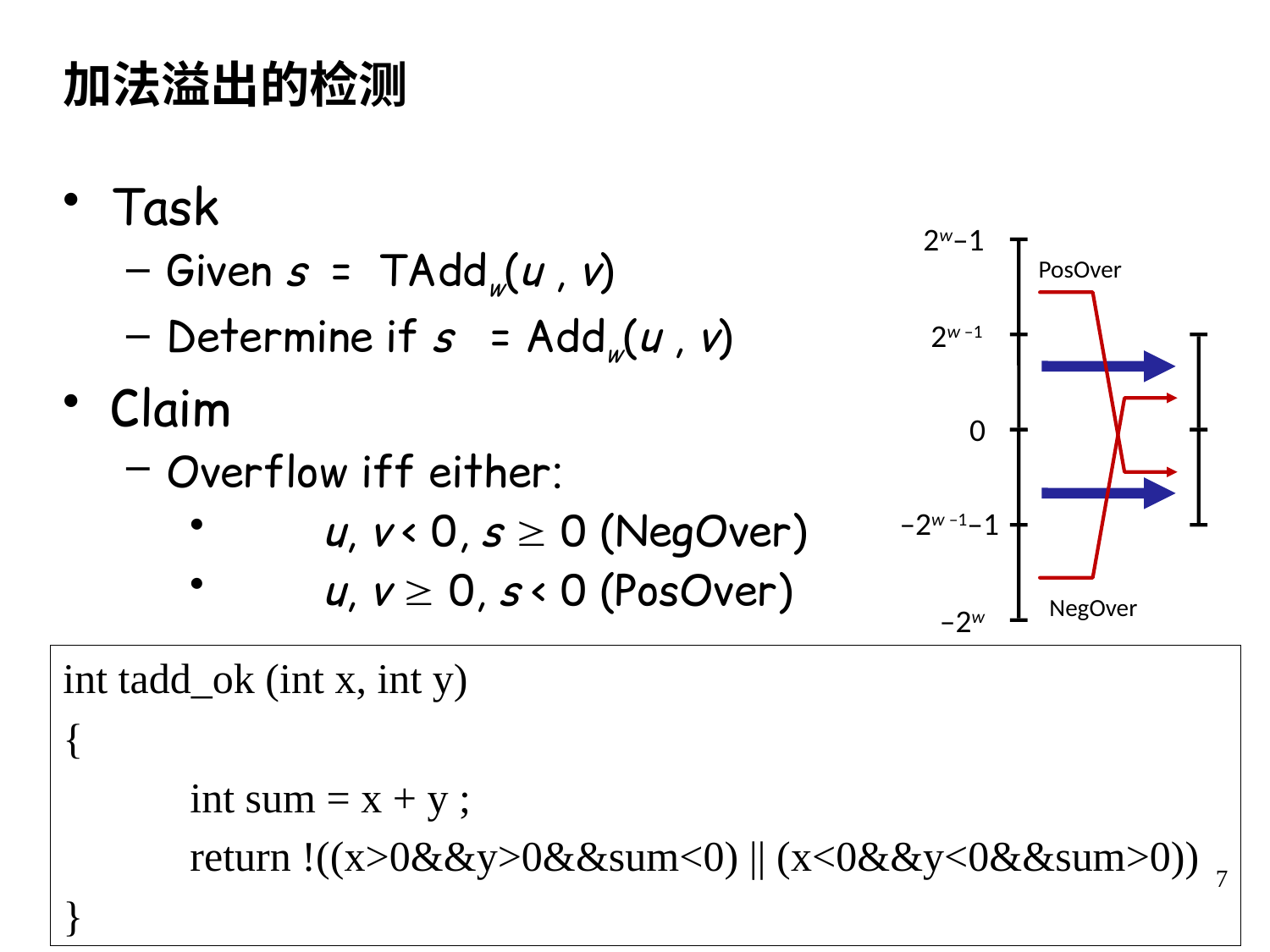

# 加法溢出的检测
Task
Given s  =  TAddw(u , v)
Determine if s   = Addw(u , v)
Claim
Overflow iff either:
        u, v < 0, s ≥ 0 (NegOver)
        u, v ≥ 0, s < 0 (PosOver)

2w–1

PosOver

2w –1

0

–2w –1–1

NegOver
–2w

int tadd_ok (int x, int y)
{
	int sum = x + y ;
	return !((x>0&&y>0&&sum<0) || (x<0&&y<0&&sum>0))
}
7